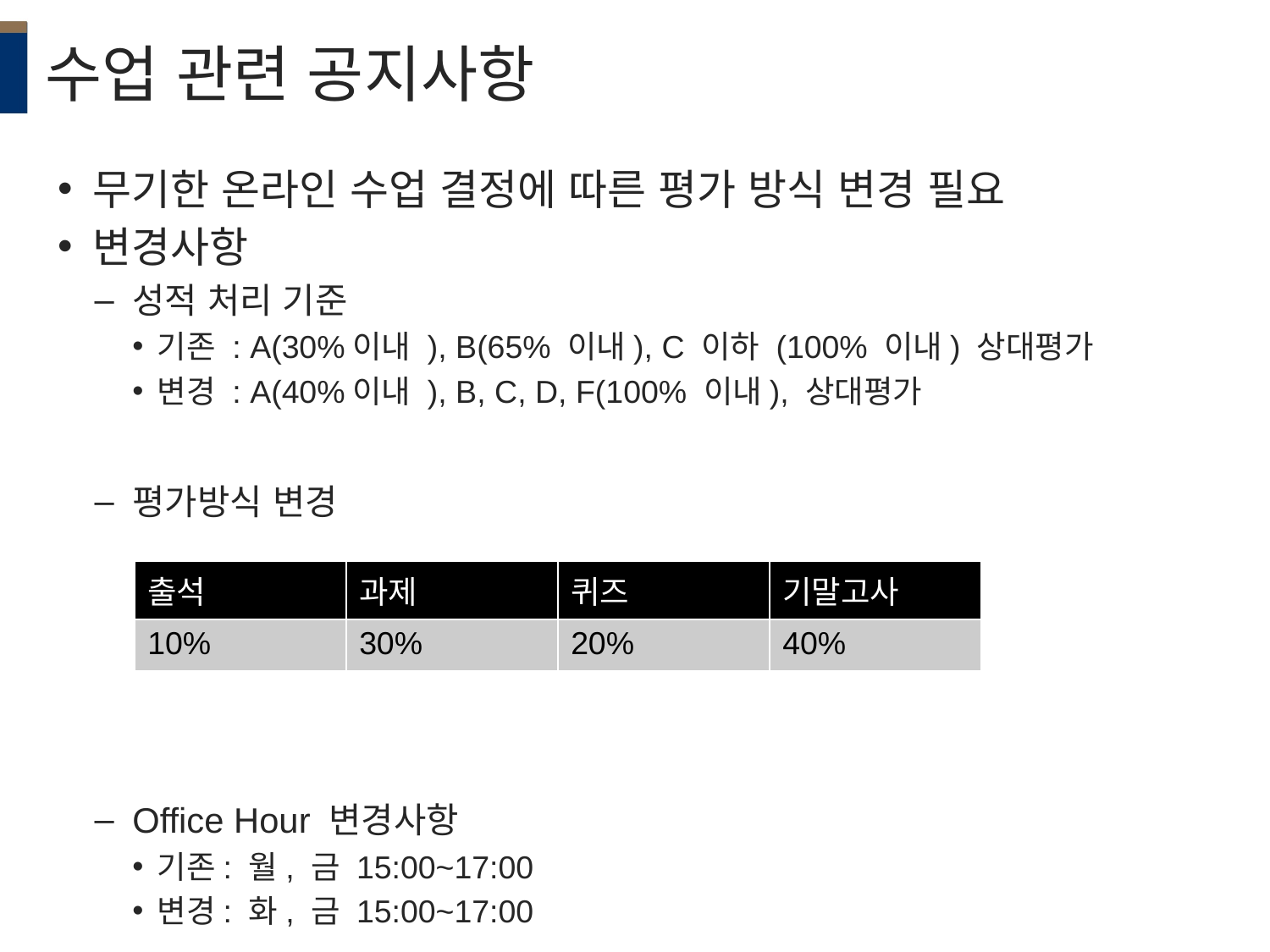

# 수업 관련 공지사항
무기한 온라인 수업 결정에 따른 평가 방식 변경 필요
변경사항
성적 처리 기준
기존 : A(30%이내 ), B(65% 이내), C 이하 (100% 이내) 상대평가
변경 : A(40%이내 ), B, C, D, F(100% 이내), 상대평가

평가방식 변경

Office Hour 변경사항
기존: 월, 금 15:00~17:00
변경: 화, 금 15:00~17:00
| 출석 | 과제 | 퀴즈 | 기말고사 |
| --- | --- | --- | --- |
| 10% | 30% | 20% | 40% |